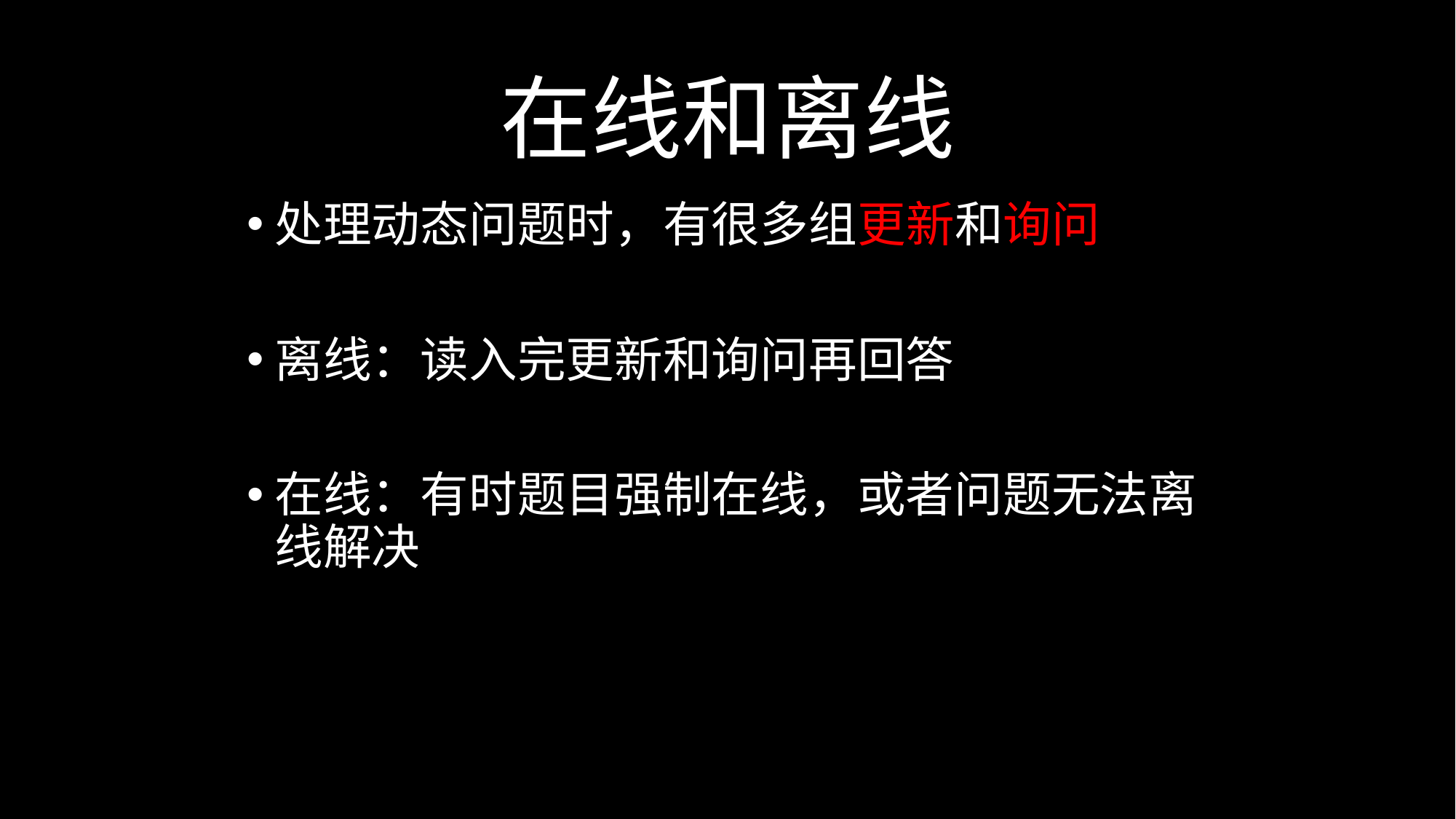

# 在线和离线
处理动态问题时，有很多组更新和询问

离线：读入完更新和询问再回答

在线：有时题目强制在线，或者问题无法离线解决